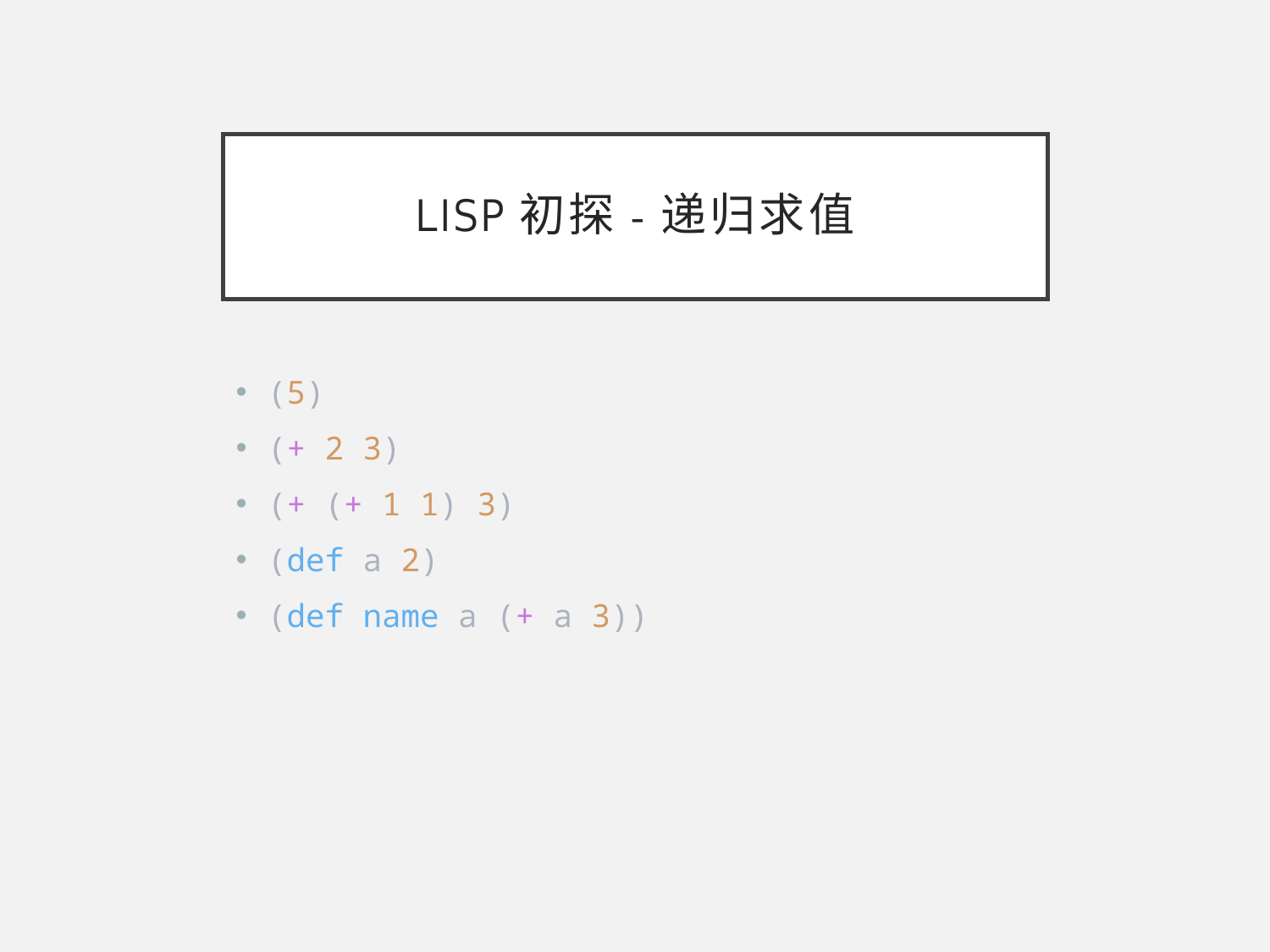

# Lisp初探-递归求值
(5)
(+ 2 3)
(+ (+ 1 1) 3)
(def a 2)
(def name a (+ a 3))